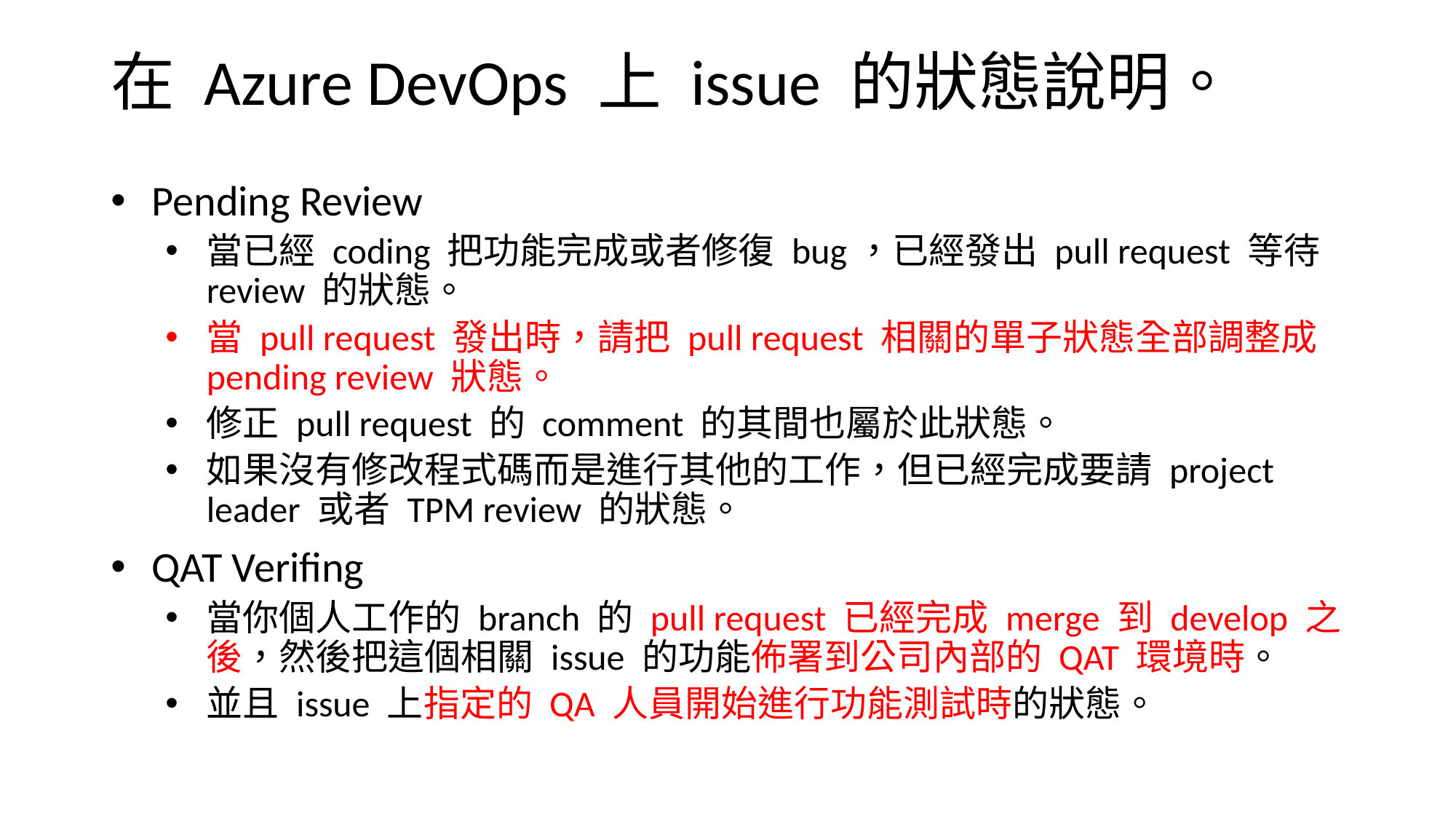

# 在 Azure DevOps 上 issue 的狀態說明。
Pending Review
當已經 coding 把功能完成或者修復 bug，已經發出 pull request 等待 review 的狀態。
當 pull request 發出時，請把 pull request 相關的單子狀態全部調整成 pending review 狀態。
修正 pull request 的 comment 的其間也屬於此狀態。
如果沒有修改程式碼而是進行其他的工作，但已經完成要請 project leader 或者 TPM review 的狀態。
QAT Verifing
當你個人工作的 branch 的 pull request 已經完成 merge 到 develop 之後，然後把這個相關 issue 的功能佈署到公司內部的 QAT 環境時。
並且 issue 上指定的 QA 人員開始進行功能測試時的狀態。